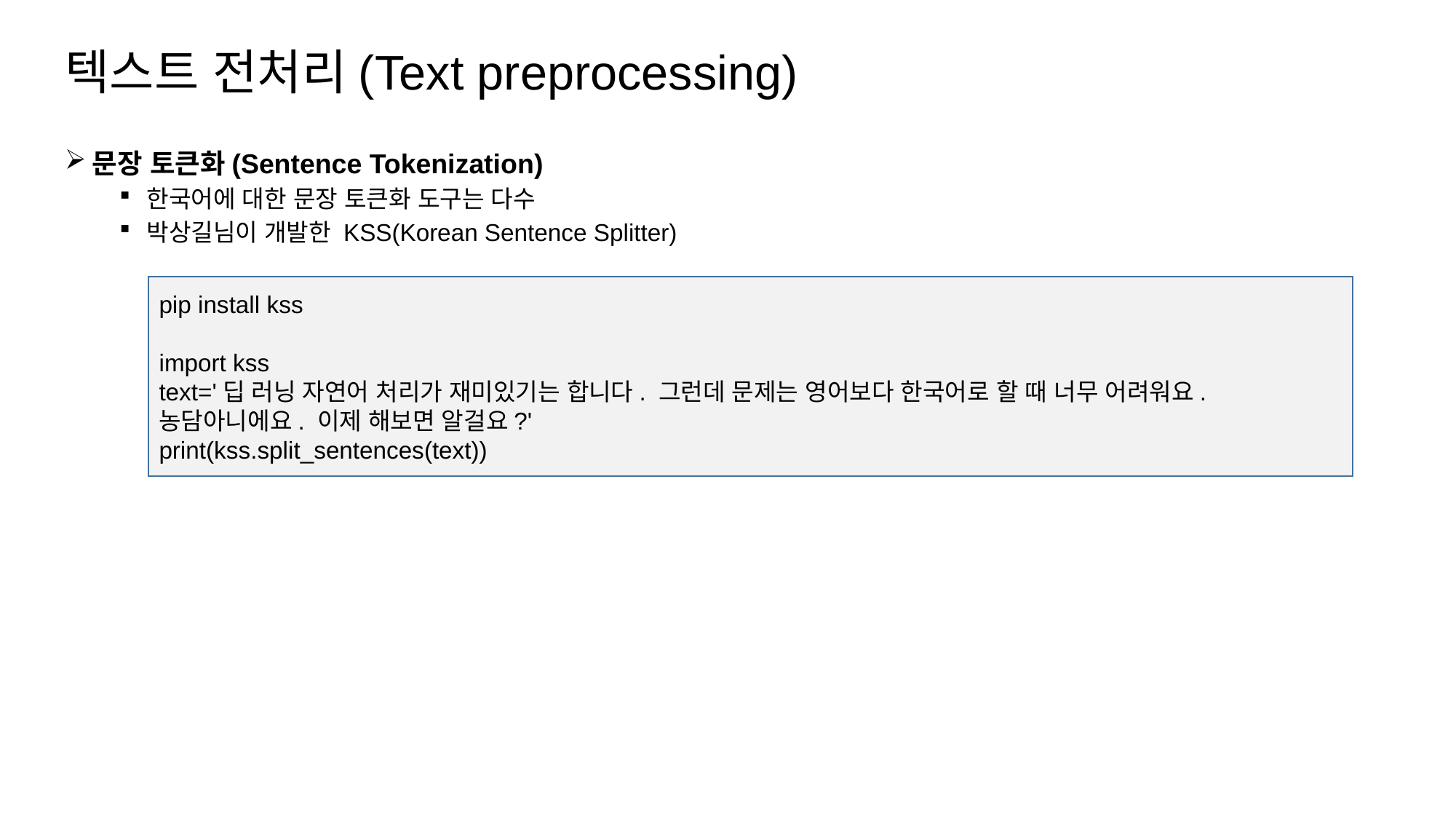

# 텍스트 전처리(Text preprocessing)
문장 토큰화(Sentence Tokenization)
한국어에 대한 문장 토큰화 도구는 다수
박상길님이 개발한 KSS(Korean Sentence Splitter)
pip install kss

import kss
text='딥 러닝 자연어 처리가 재미있기는 합니다. 그런데 문제는 영어보다 한국어로 할 때 너무 어려워요. 농담아니에요. 이제 해보면 알걸요?'
print(kss.split_sentences(text))